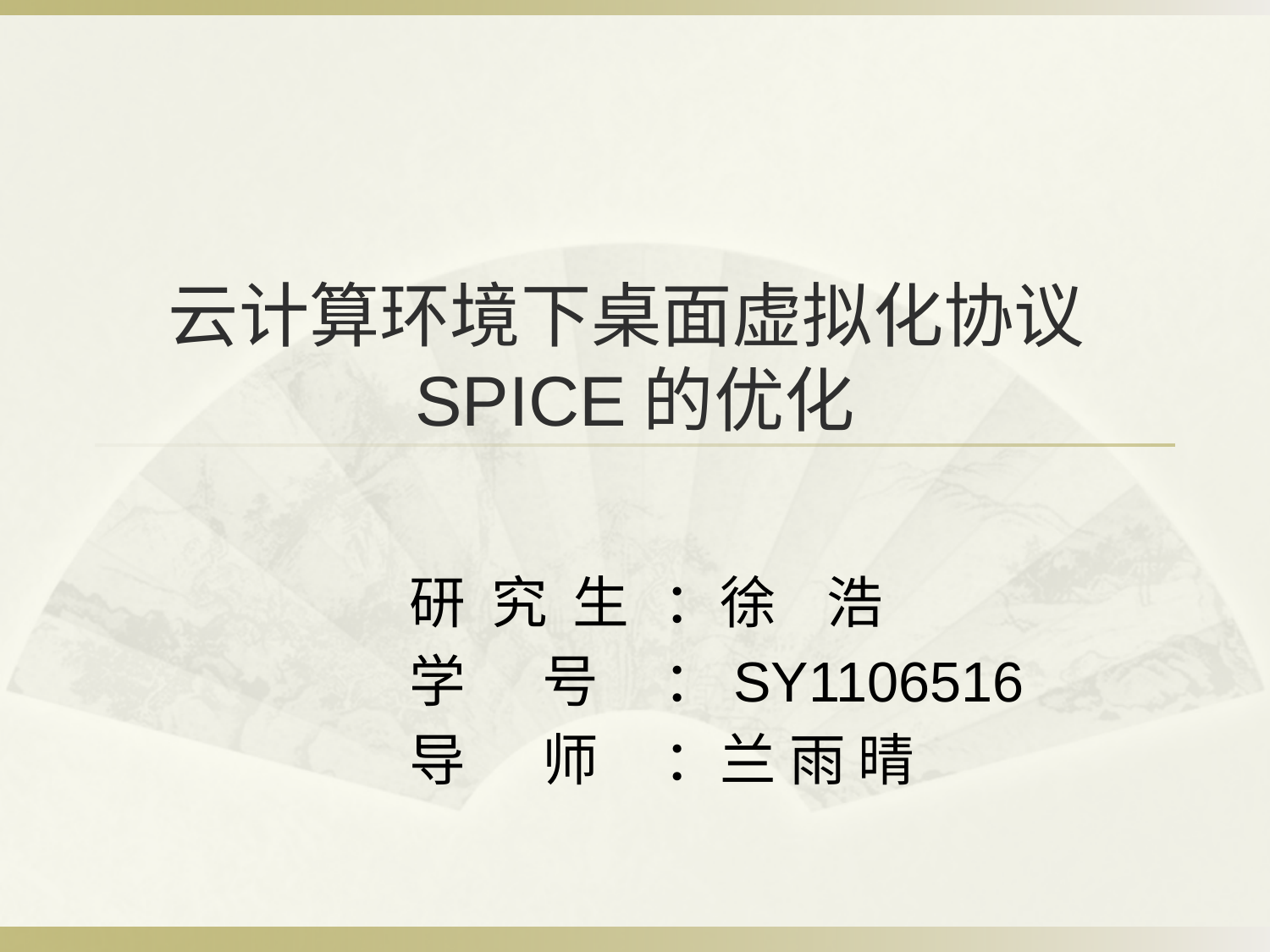

# 云计算环境下桌面虚拟化协议SPICE的优化
研  究  生	：徐    浩
学      号 	：SY1106516
导      师	：兰 雨 晴